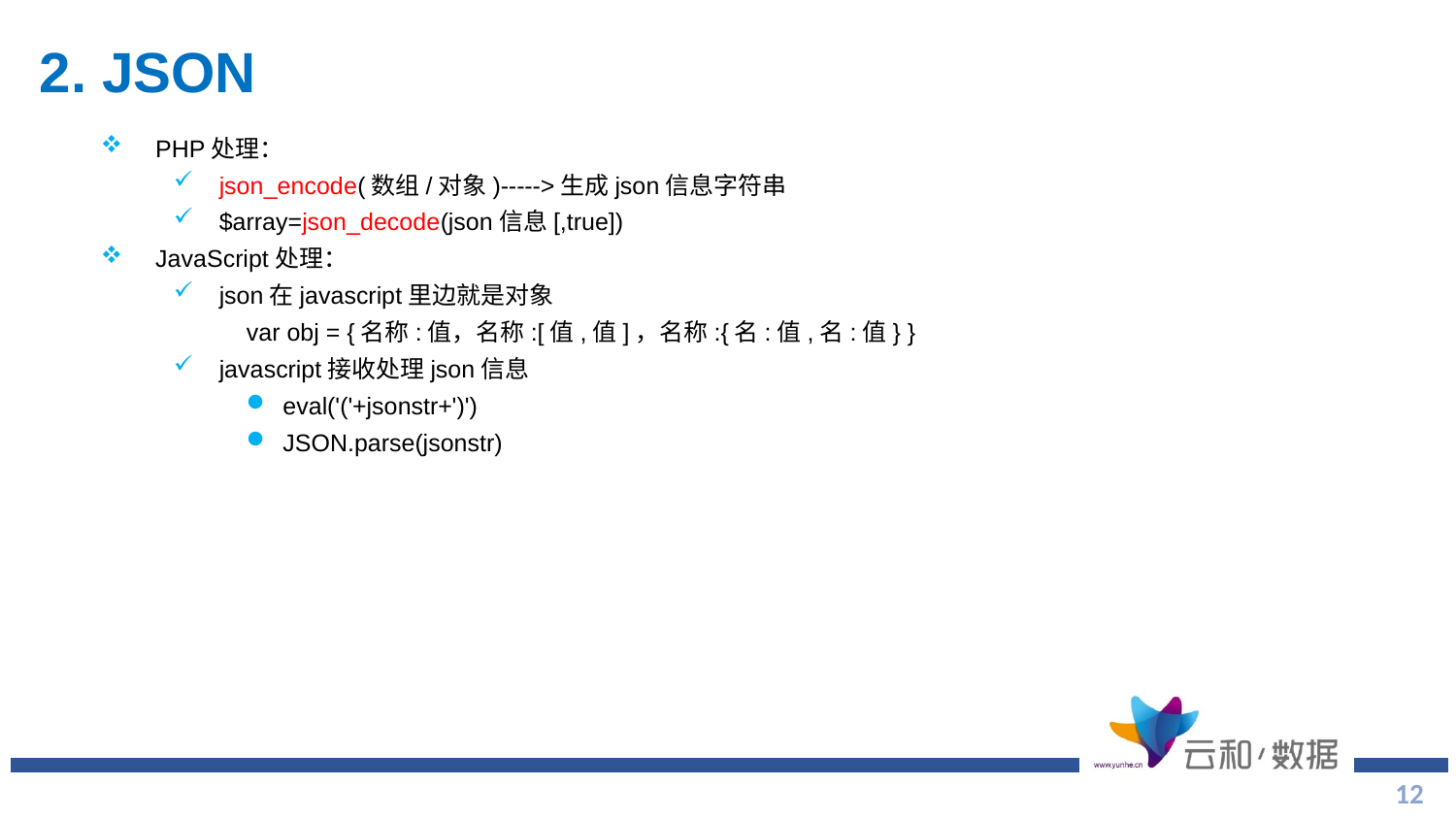

# 2. JSON
PHP处理：
json_encode(数组/对象)----->生成json信息字符串
$array=json_decode(json信息[,true])
JavaScript处理：
json在javascript里边就是对象
var obj = {名称:值，名称:[值,值]，名称:{名:值,名:值} }
javascript接收处理json信息
eval('('+jsonstr+')')
JSON.parse(jsonstr)

12